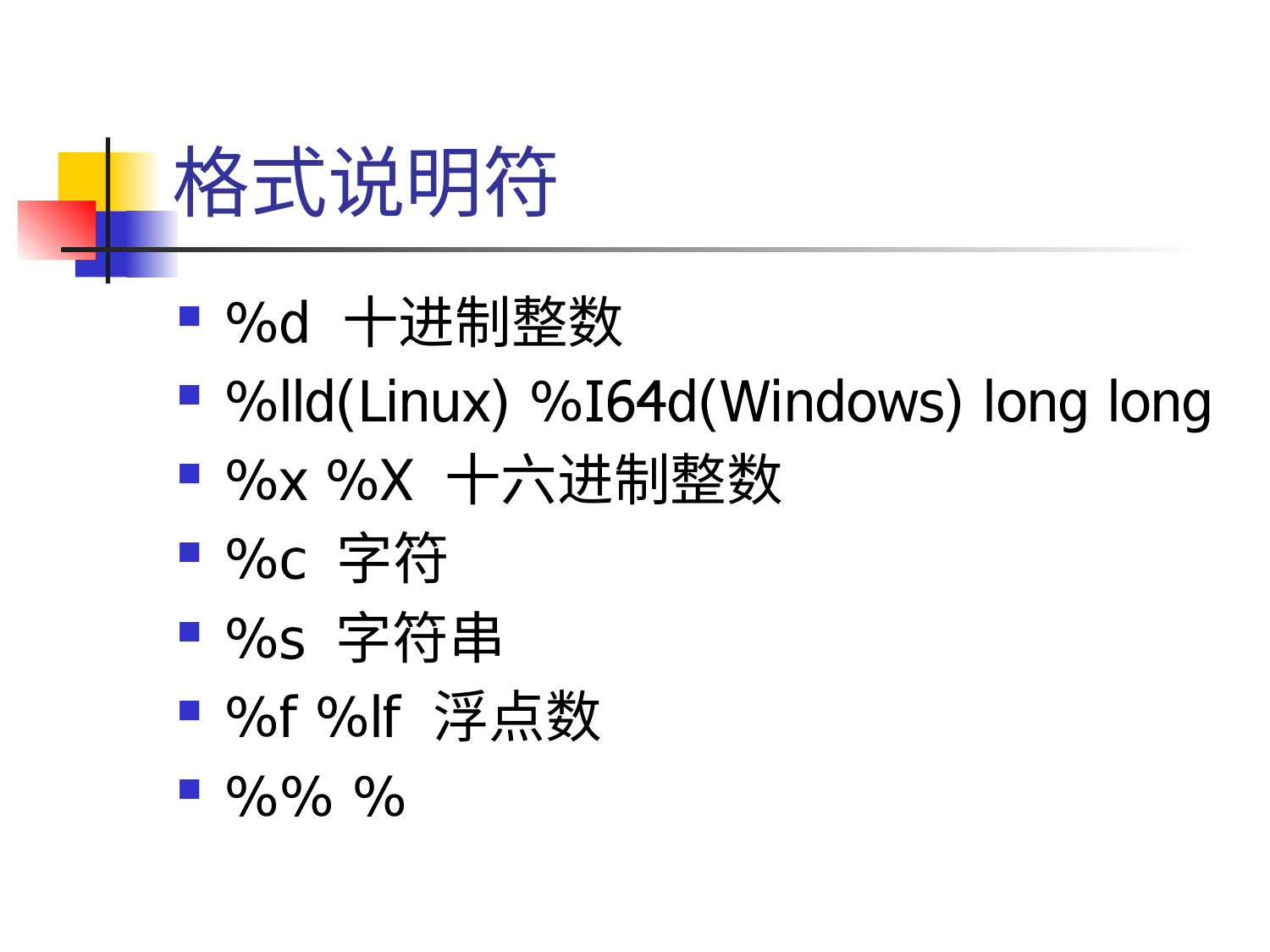

# 格式说明符
%d 十进制整数
%lld(Linux) %I64d(Windows) long long
%x %X 十六进制整数
%c 字符
%s 字符串
%f %lf 浮点数
%% %